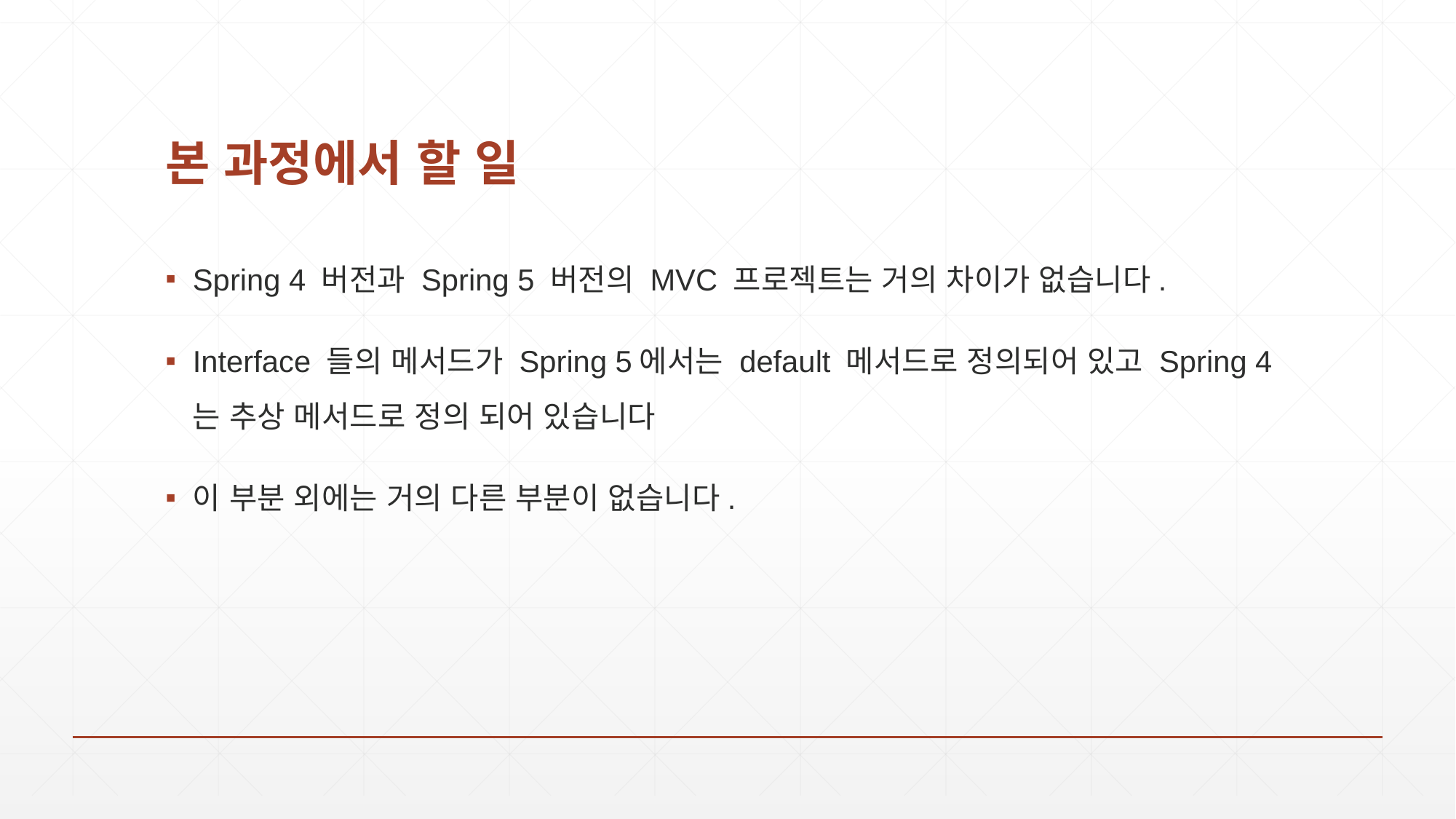

# 본 과정에서 할 일
Spring 4 버전과 Spring 5 버전의 MVC 프로젝트는 거의 차이가 없습니다.
Interface 들의 메서드가 Spring 5에서는 default 메서드로 정의되어 있고 Spring 4는 추상 메서드로 정의 되어 있습니다
이 부분 외에는 거의 다른 부분이 없습니다.